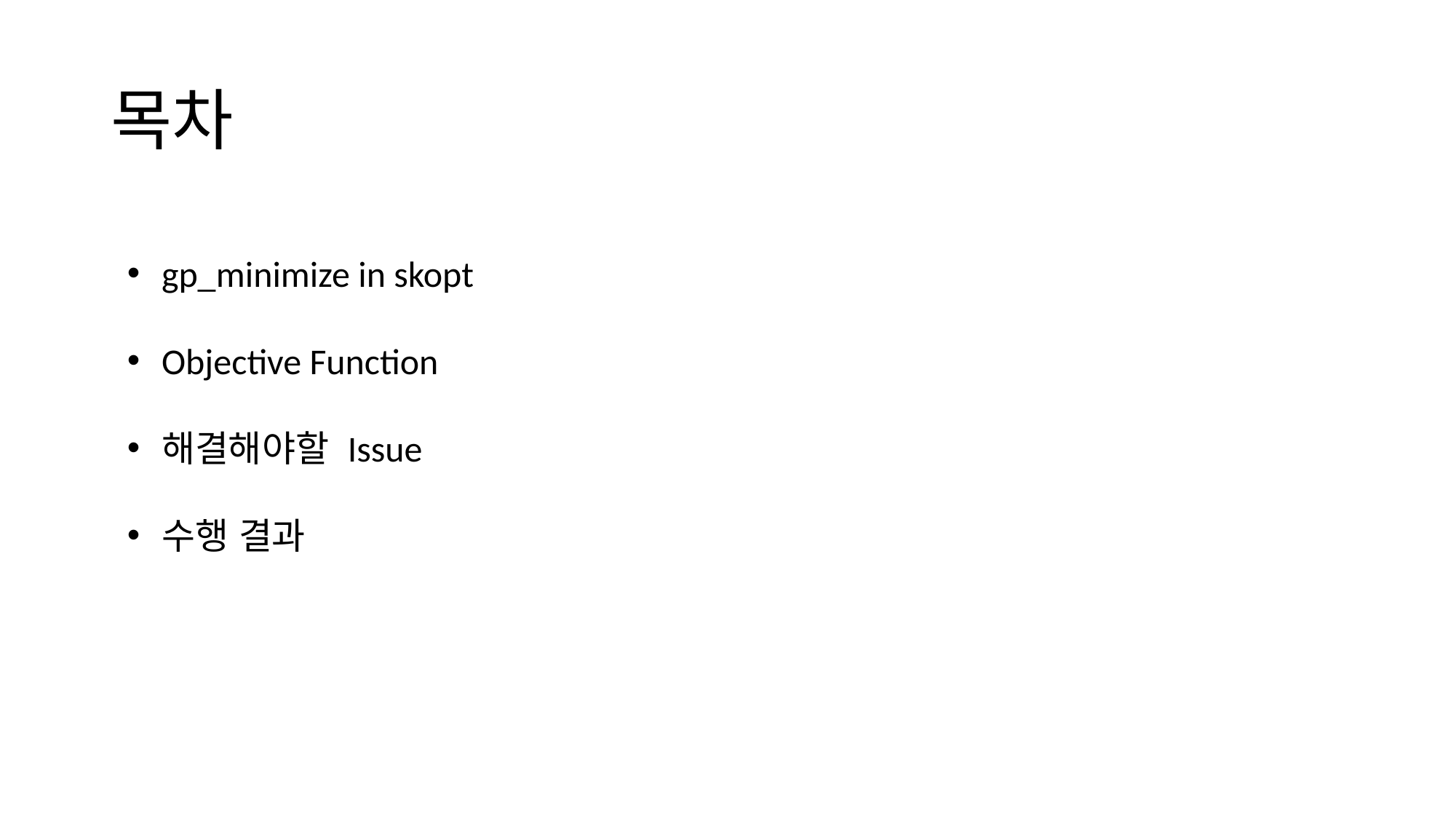

# 목차
gp_minimize in skopt
Objective Function
해결해야할 Issue
수행 결과